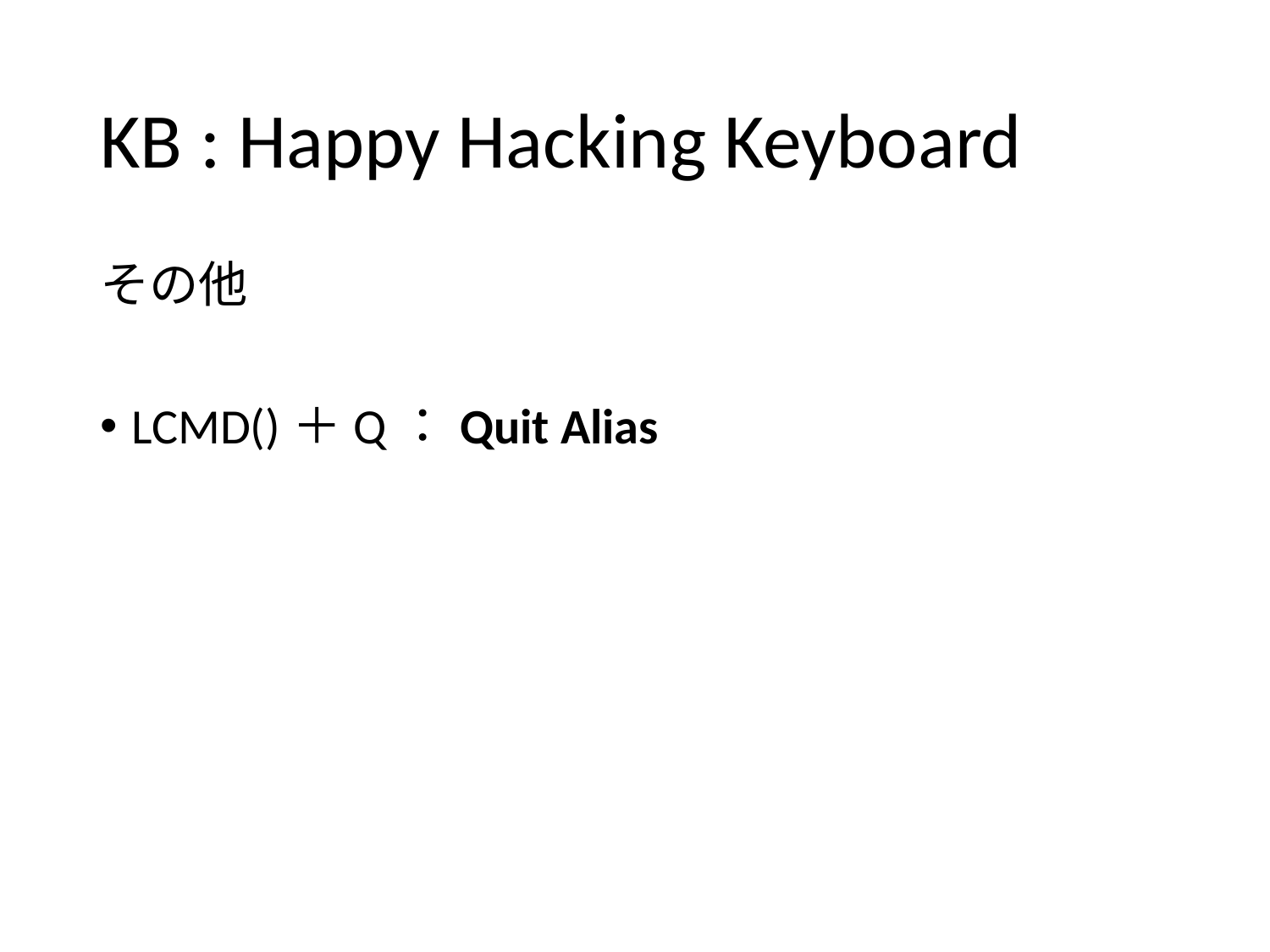

# KB : Happy Hacking Keyboard
その他

LCMD()＋Q：Quit Alias